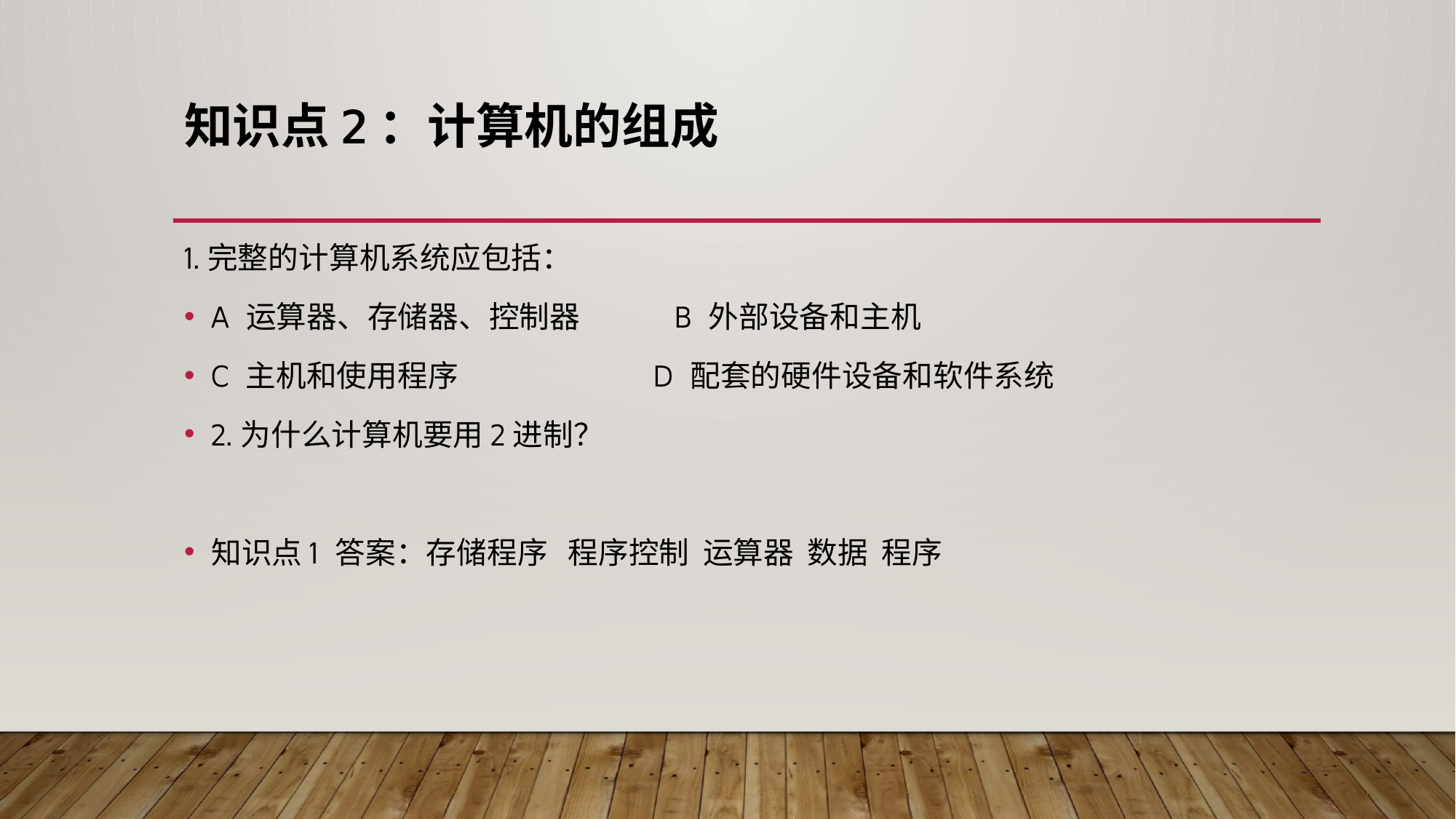

# 知识点2：计算机的组成
1.完整的计算机系统应包括：
A 运算器、存储器、控制器             B 外部设备和主机
C 主机和使用程序                            D 配套的硬件设备和软件系统
2.为什么计算机要用2进制？

知识点1 答案：存储程序   程序控制  运算器  数据  程序